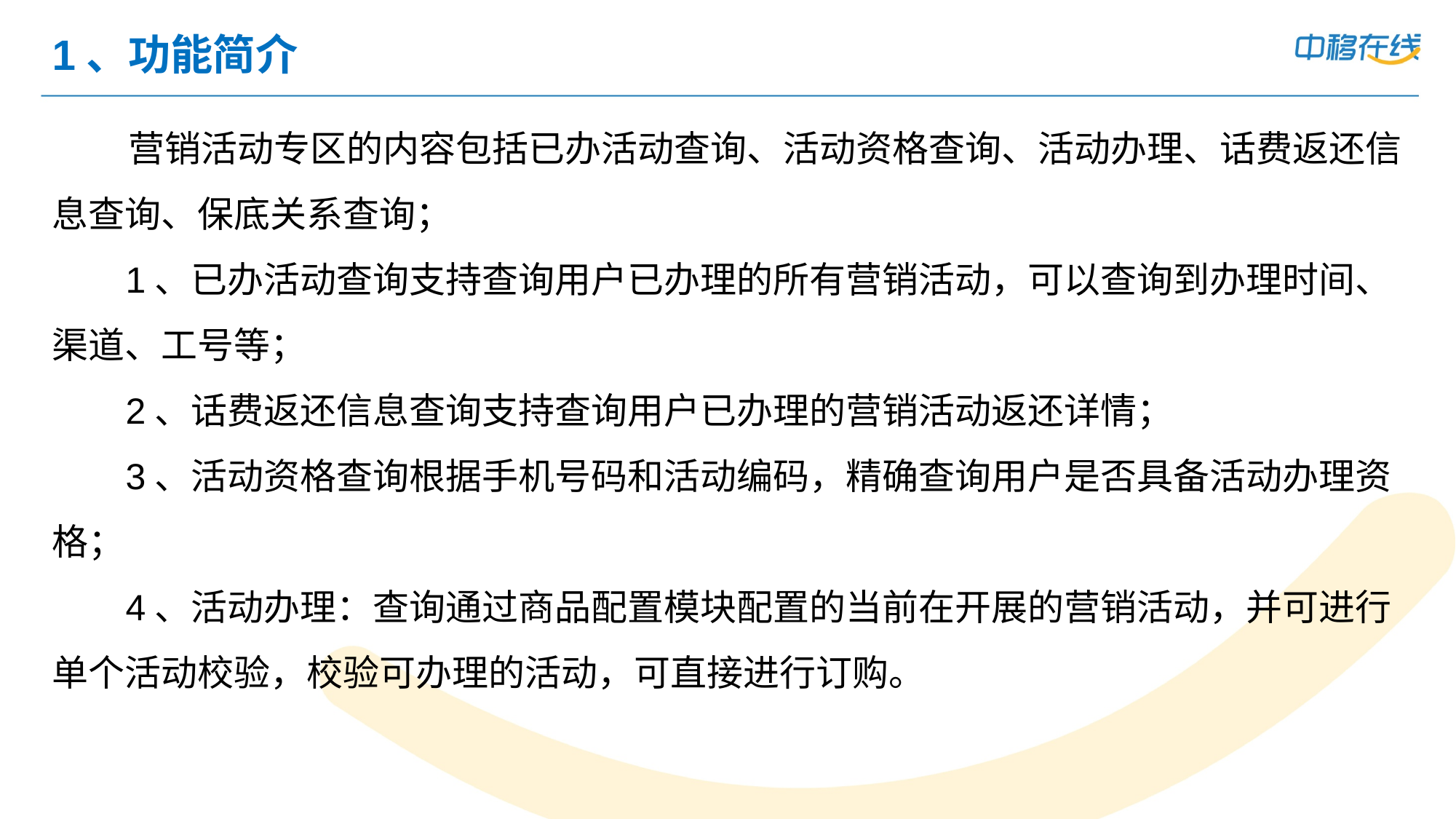

# 1、功能简介
   营销活动专区的内容包括已办活动查询、活动资格查询、活动办理、话费返还信息查询、保底关系查询；
   1、已办活动查询支持查询用户已办理的所有营销活动，可以查询到办理时间、渠道、工号等；
   2、话费返还信息查询支持查询用户已办理的营销活动返还详情；
   3、活动资格查询根据手机号码和活动编码，精确查询用户是否具备活动办理资格；
   4、活动办理：查询通过商品配置模块配置的当前在开展的营销活动，并可进行单个活动校验，校验可办理的活动，可直接进行订购。